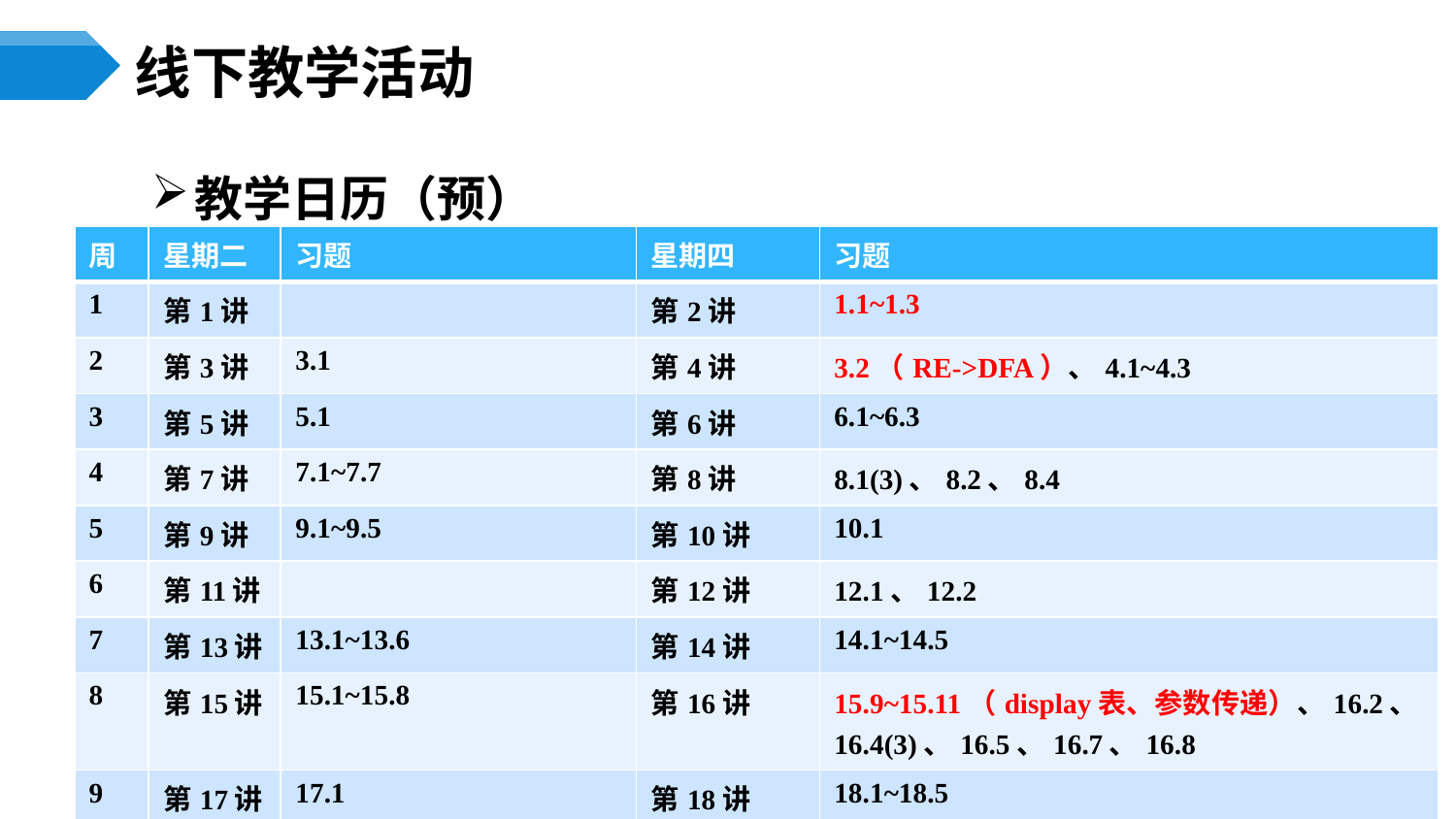

# 线下教学活动
教学日历（预）
| 周 | 星期二 | 习题 | 星期四 | 习题 |
| --- | --- | --- | --- | --- |
| 1 | 第1讲 |  | 第2讲 | 1.1~1.3 |
| 2 | 第3讲 | 3.1 | 第4讲 | 3.2（RE->DFA）、4.1~4.3 |
| 3 | 第5讲 | 5.1 | 第6讲 | 6.1~6.3 |
| 4 | 第7讲 | 7.1~7.7 | 第8讲 | 8.1(3)、8.2、8.4 |
| 5 | 第9讲 | 9.1~9.5 | 第10讲 | 10.1 |
| 6 | 第11讲 |  | 第12讲 | 12.1、12.2 |
| 7 | 第13讲 | 13.1~13.6 | 第14讲 | 14.1~14.5 |
| 8 | 第15讲 | 15.1~15.8 | 第16讲 | 15.9~15.11（display表、参数传递）、16.2、16.4(3)、16.5、16.7、16.8 |
| 9 | 第17讲 | 17.1 | 第18讲 | 18.1~18.5 |
| 10 | 第19讲 | 19.2、19.4、19.5、19.10 | 第20讲 |  |